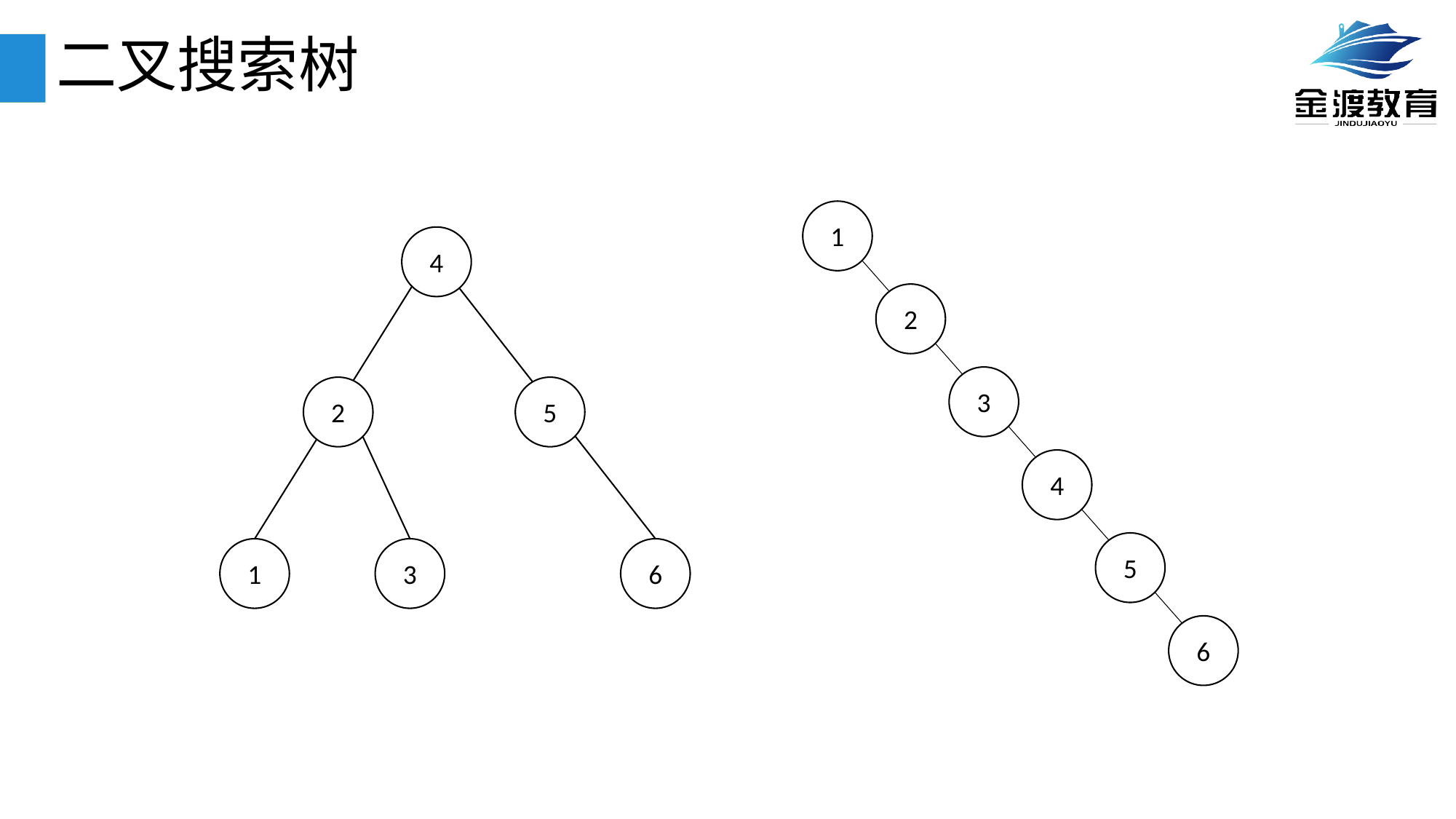

# 二叉搜索树
1
4
2
3
2
5
4
5
1
3
6
6